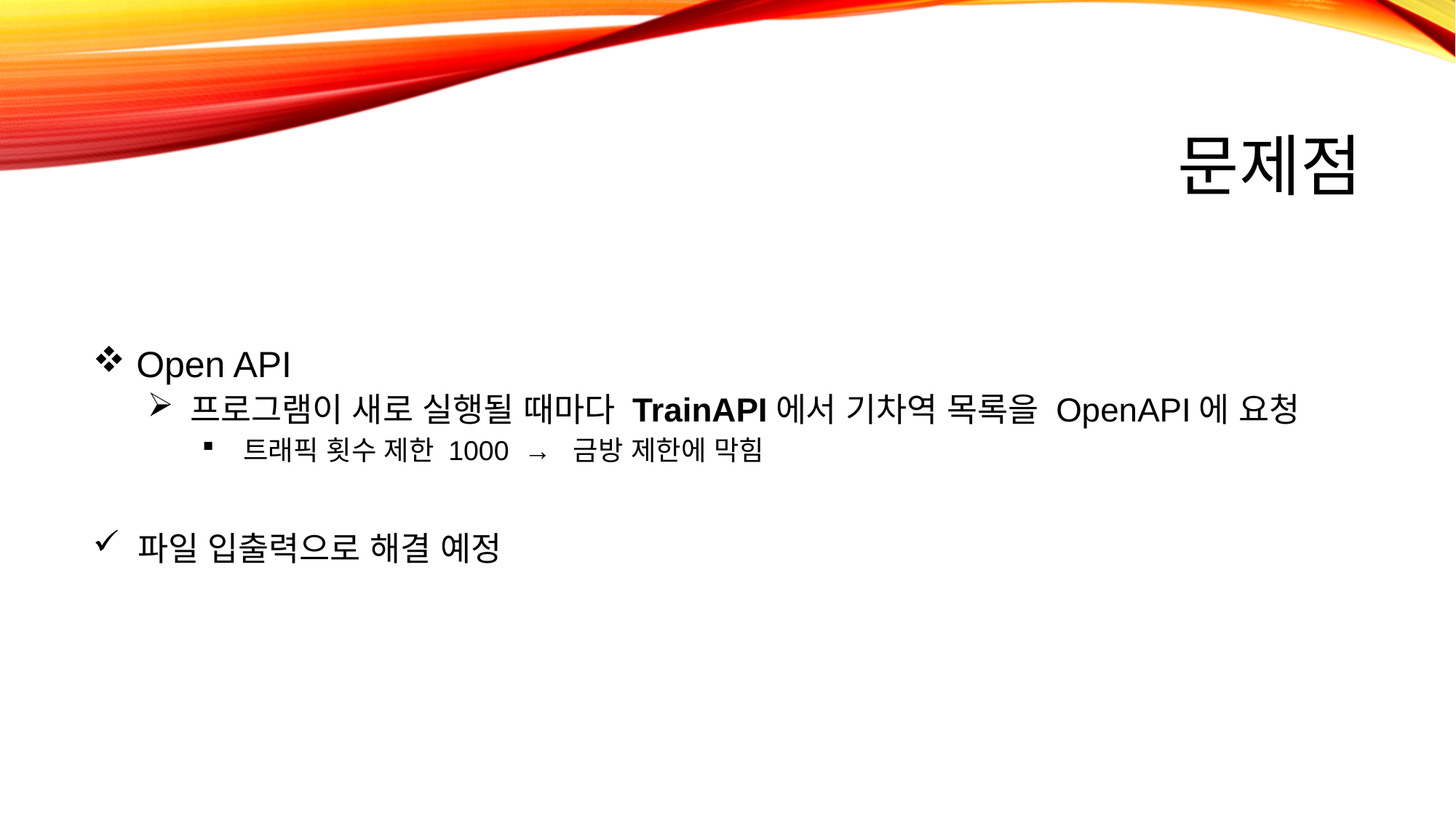

# 문제점

 Open API
 프로그램이 새로 실행될 때마다 TrainAPI에서 기차역 목록을 OpenAPI에 요청
 트래픽 횟수 제한 1000  →  금방 제한에 막힘

 파일 입출력으로 해결 예정